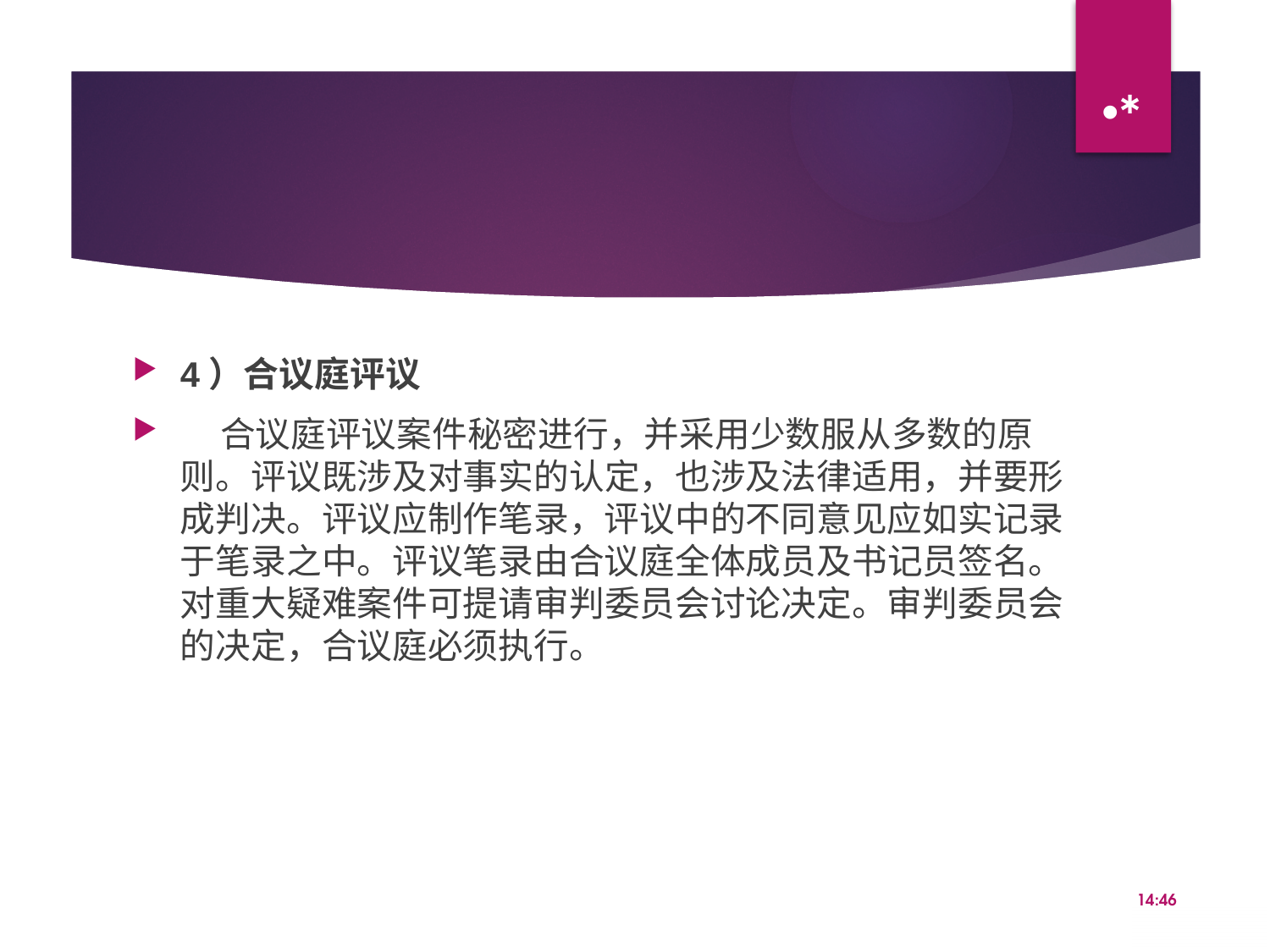

*
#
4）合议庭评议
    合议庭评议案件秘密进行，并采用少数服从多数的原则。评议既涉及对事实的认定，也涉及法律适用，并要形成判决。评议应制作笔录，评议中的不同意见应如实记录于笔录之中。评议笔录由合议庭全体成员及书记员签名。对重大疑难案件可提请审判委员会讨论决定。审判委员会的决定，合议庭必须执行。
14:46